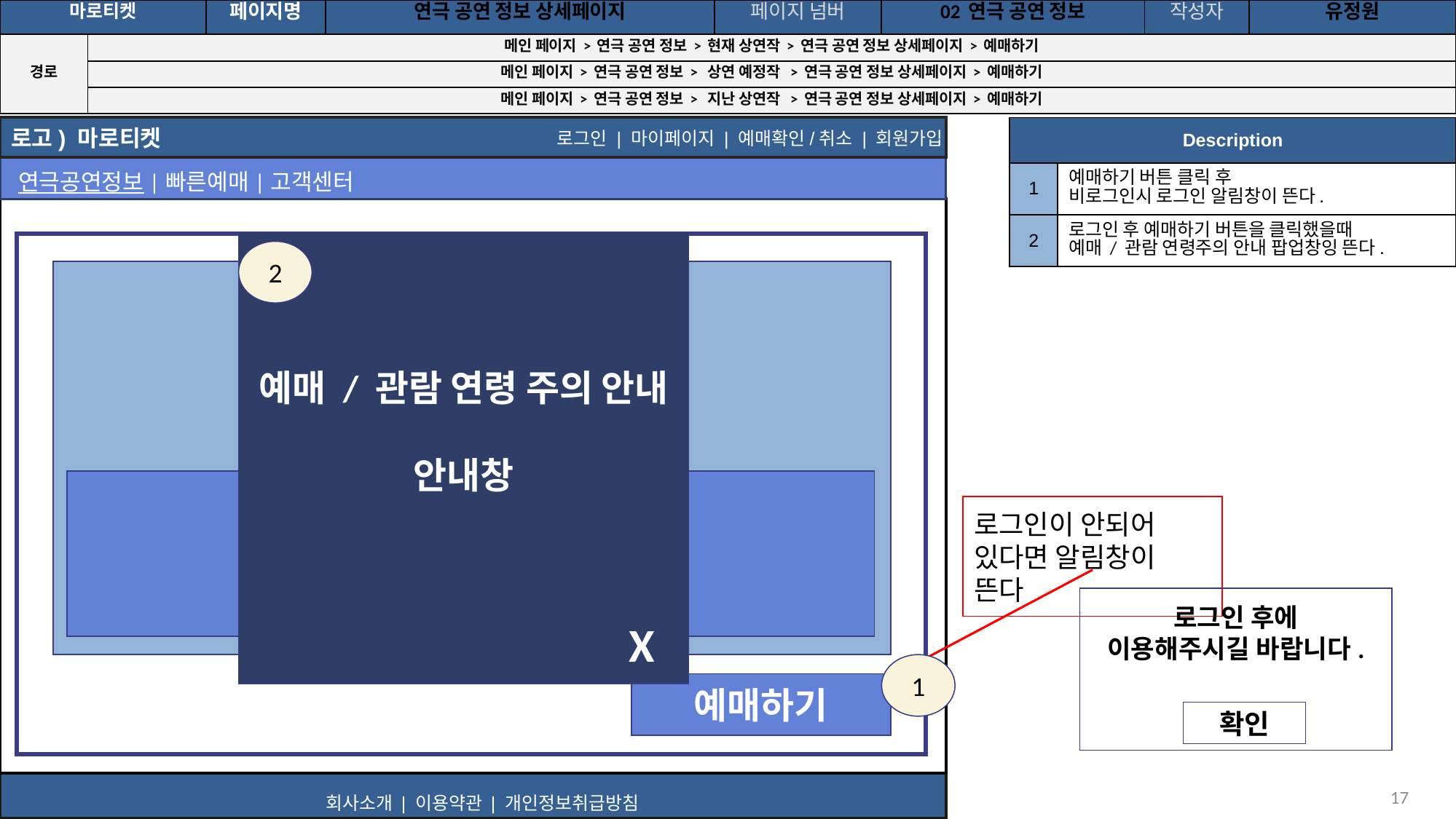

공간(오피스) 대여 시스템
| 마로티켓 |  | 페이지명 | 연극 공연 정보 상세페이지 | 페이지 넘버 | 02 연극 공연 정보 | 작성자 | 유정원 |
| --- | --- | --- | --- | --- | --- | --- | --- |
| 경로 | 메인 페이지 > 연극 공연 정보 > 현재 상연작 > 연극 공연 정보 상세페이지 > 예매하기 |  |  |  |  |  |  |
|  | 메인 페이지 > 연극 공연 정보 > 상연 예정작 > 연극 공연 정보 상세페이지 > 예매하기 |  |  |  |  |  |  |
|  | 메인 페이지 > 연극 공연 정보 > 지난 상연작 > 연극 공연 정보 상세페이지 > 예매하기 |  |  |  |  |  |  |
로그인 | 마이페이지 | 예매확인/취소 | 회원가입
로고) 마로티켓
로그인 | 마이페이지 | 예매확인/취소 | 회원가입
| Description |  |
| --- | --- |
| 1 | 예매하기 버튼 클릭 후 비로그인시 로그인 알림창이 뜬다. |
| 2 | 로그인 후 예매하기 버튼을 클릭했을때 예매 / 관람 연령주의 안내 팝업창잉 뜬다. |

연극공연정보|빠른예매|고객센터

예매 / 관람 연령 주의 안내

안내창

2

로그인이 안되어 있다면 알림창이 뜬다
로그인 후에
이용해주시길 바랍니다.

X
1
예매하기
확인
회사소개 | 이용약관 | 개인정보취급방침
17